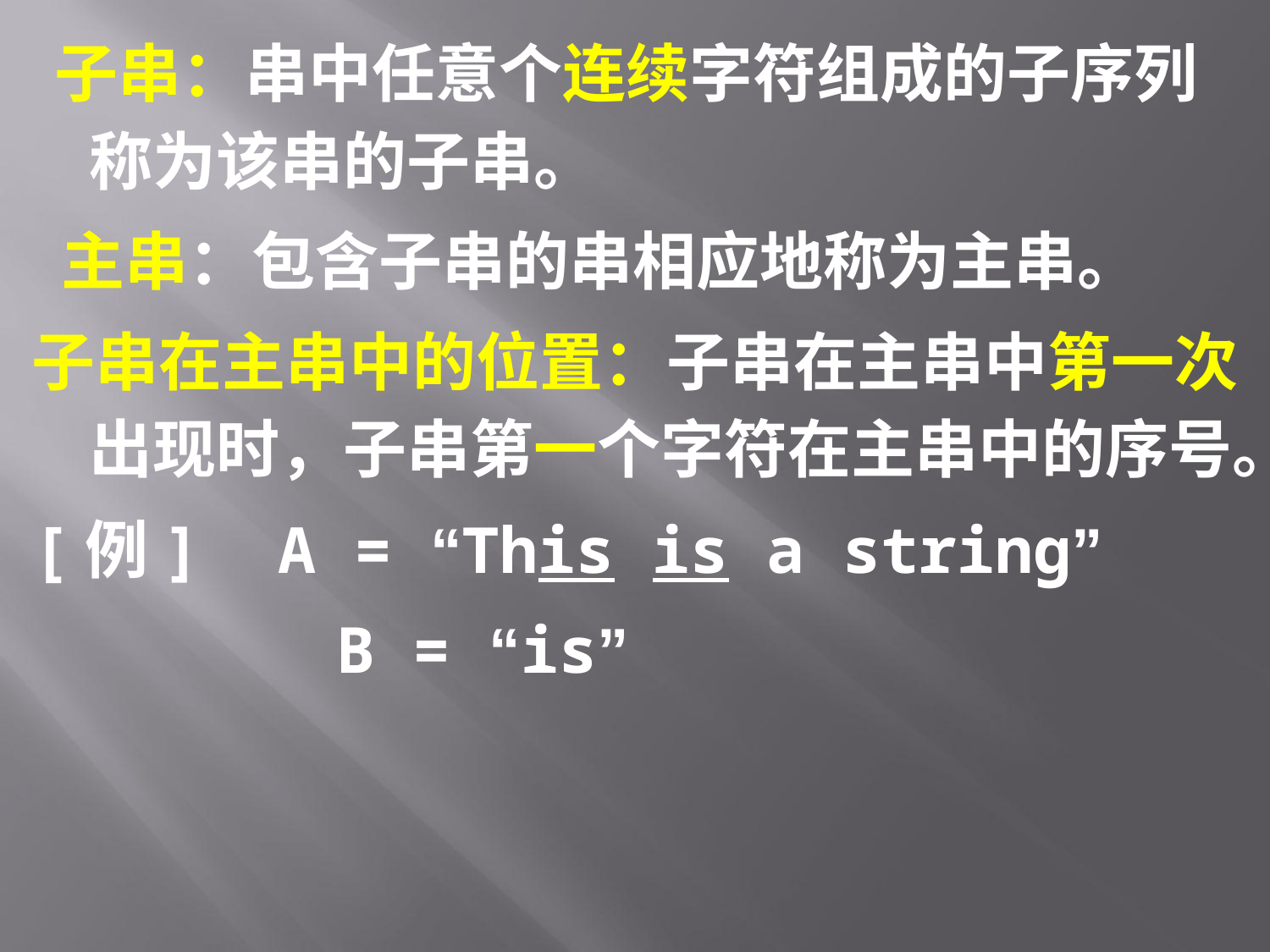

子串：串中任意个连续字符组成的子序列称为该串的子串。
 主串：包含子串的串相应地称为主串。
子串在主串中的位置：子串在主串中第一次出现时，子串第一个字符在主串中的序号。
[例]  A = “This is a string”
        B = “is”